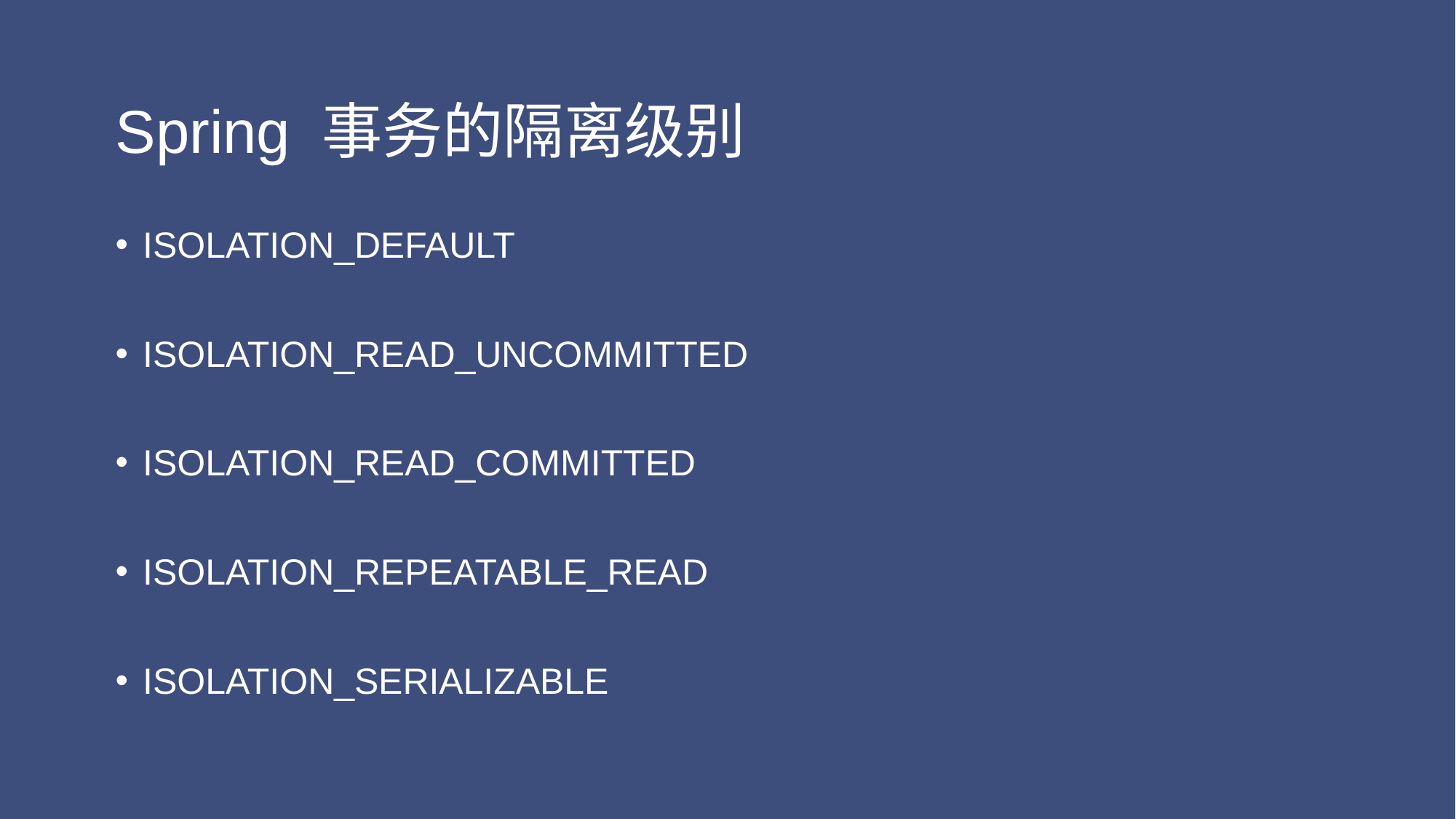

# Spring 事务的隔离级别
ISOLATION_DEFAULT

ISOLATION_READ_UNCOMMITTED

ISOLATION_READ_COMMITTED

ISOLATION_REPEATABLE_READ

ISOLATION_SERIALIZABLE